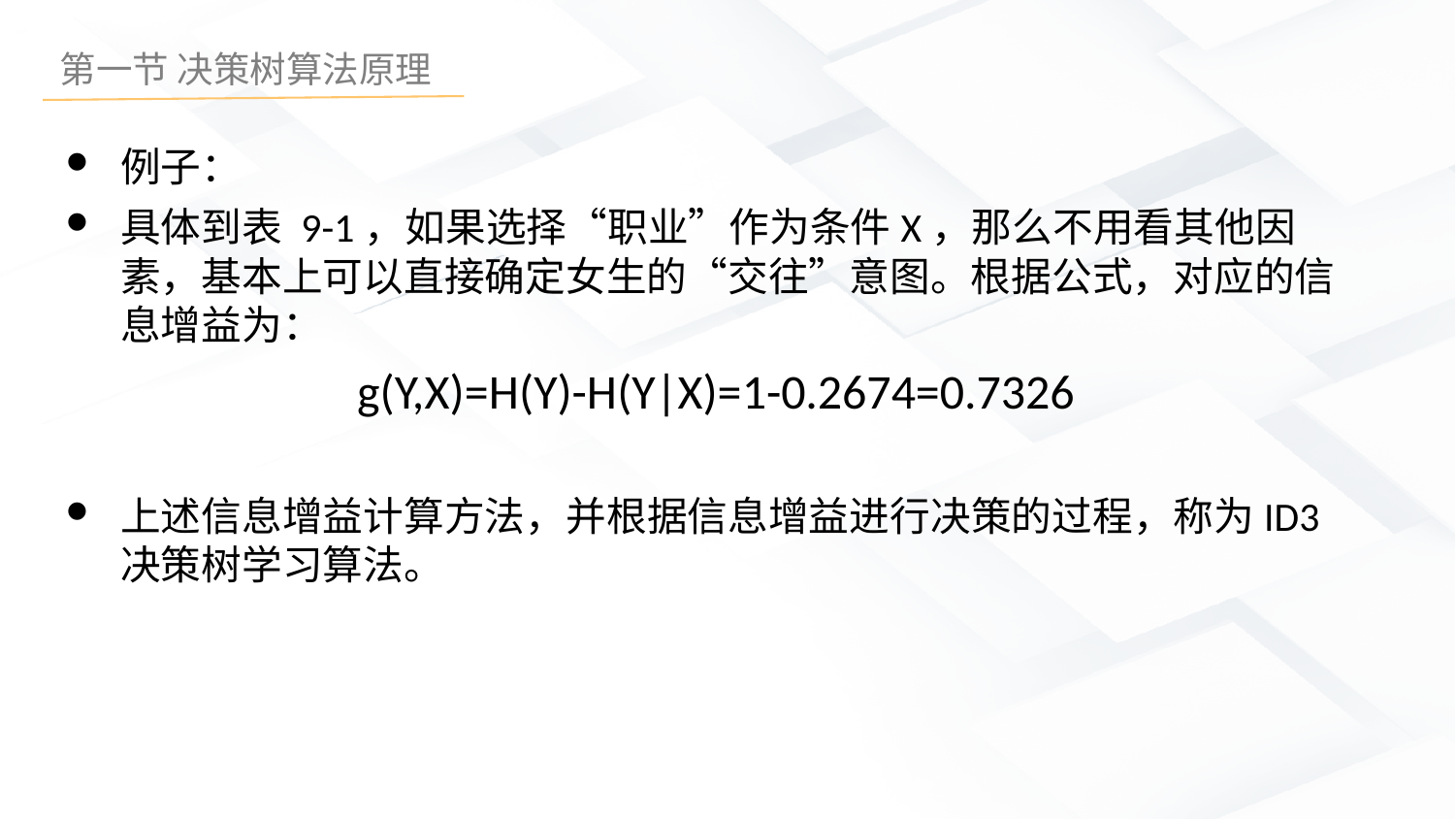

例子：
具体到表 9-1，如果选择“职业”作为条件X，那么不用看其他因素，基本上可以直接确定女生的“交往”意图。根据公式，对应的信息增益为：
g(Y,X)=H(Y)-H(Y|X)=1-0.2674=0.7326

上述信息增益计算方法，并根据信息增益进行决策的过程，称为ID3决策树学习算法。